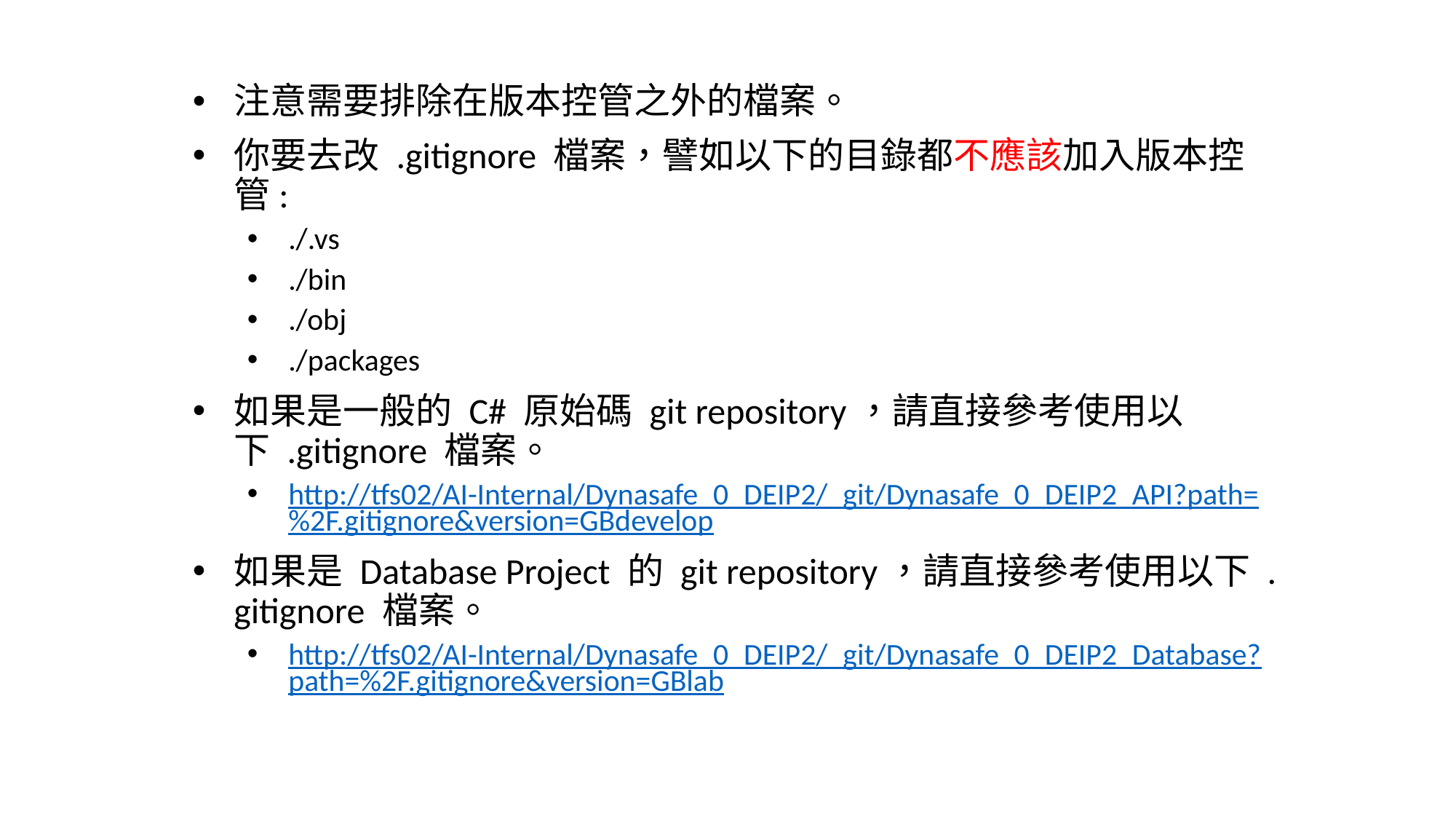

注意需要排除在版本控管之外的檔案。
你要去改 .gitignore 檔案，譬如以下的目錄都不應該加入版本控管:
./.vs
./bin
./obj
./packages
如果是一般的 C# 原始碼 git repository，請直接參考使用以下 .gitignore 檔案。
http://tfs02/AI-Internal/Dynasafe_0_DEIP2/_git/Dynasafe_0_DEIP2_API?path=%2F.gitignore&version=GBdevelop
如果是 Database Project 的 git repository，請直接參考使用以下 .gitignore 檔案。
http://tfs02/AI-Internal/Dynasafe_0_DEIP2/_git/Dynasafe_0_DEIP2_Database?path=%2F.gitignore&version=GBlab